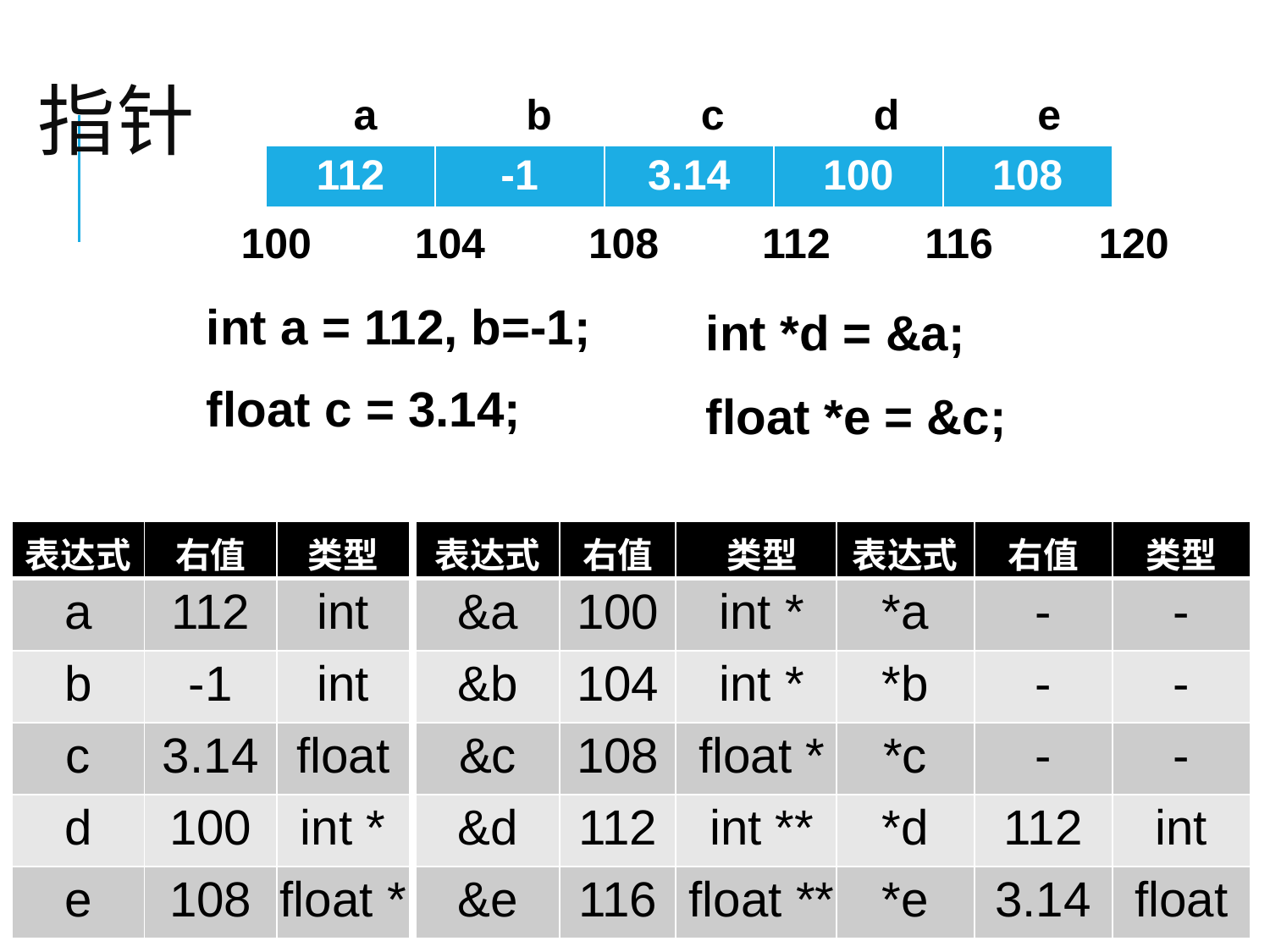

# 指针
b
d
a
c
e
| 112 | -1 | 3.14 | 100 | 108 |
| --- | --- | --- | --- | --- |
104
112
120
100
108
116
int *d = &a;
float *e = &c;

int a = 112, b=-1;
float c = 3.14;
| 表达式 | 右值 | 类型 |
| --- | --- | --- |
| a | 112 | int |
| b | -1 | int |
| c | 3.14 | float |
| d | 100 | int \* |
| e | 108 | float \* |
| 表达式 | 右值 | 类型 |
| --- | --- | --- |
| &a | 100 | int \* |
| &b | 104 | int \* |
| &c | 108 | float \* |
| &d | 112 | int \*\* |
| &e | 116 | float \*\* |
| 表达式 | 右值 | 类型 |
| --- | --- | --- |
| \*a | - | - |
| \*b | - | - |
| \*c | - | - |
| \*d | 112 | int |
| \*e | 3.14 | float |